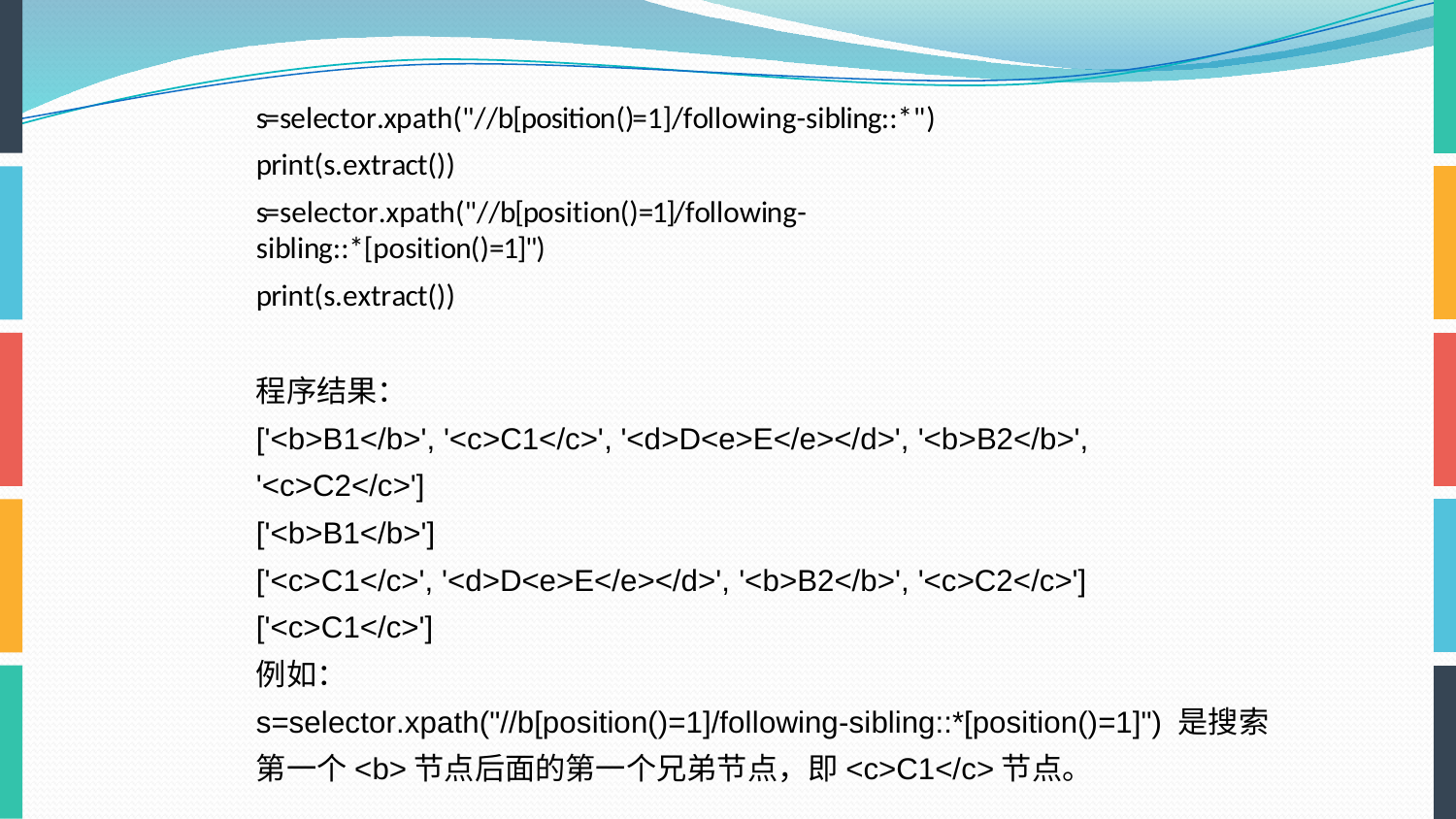

s=selector.xpath("//b[position()=1]/following-sibling::*") print(s.extract())
s=selector.xpath("//b[position()=1]/following-sibling::*[position()=1]")
print(s.extract())

程序结果：
['<b>B1</b>', '<c>C1</c>', '<d>D<e>E</e></d>', '<b>B2</b>', '<c>C2</c>']
['<b>B1</b>']
['<c>C1</c>', '<d>D<e>E</e></d>', '<b>B2</b>', '<c>C2</c>'] ['<c>C1</c>']
例如：
s=selector.xpath("//b[position()=1]/following-sibling::*[position()=1]") 是搜索第一个<b>节点后面的第一个兄弟节点，即<c>C1</c>节点。